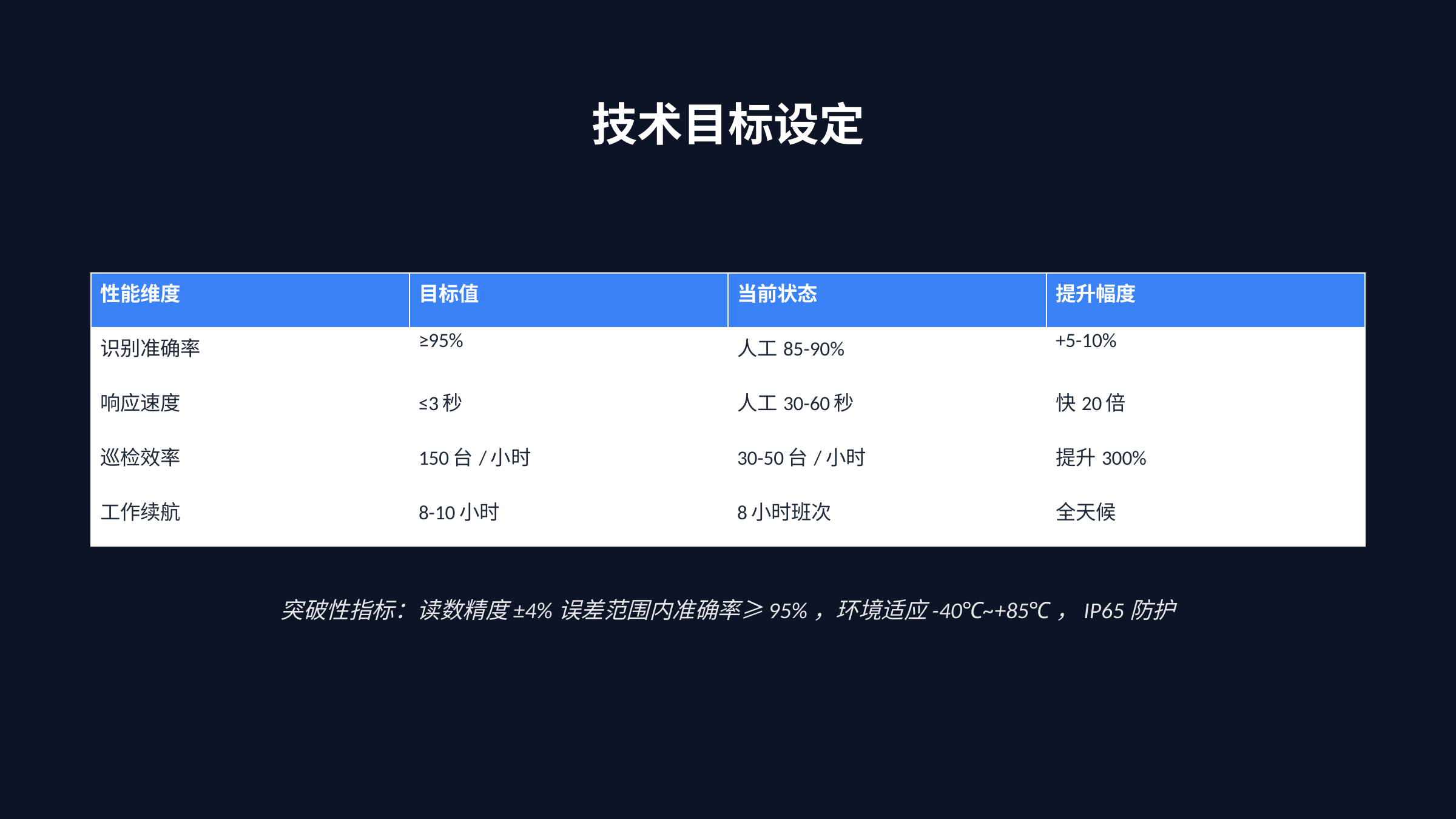

技术目标设定
| 性能维度 | 目标值 | 当前状态 | 提升幅度 |
| --- | --- | --- | --- |
| 识别准确率 | ≥95% | 人工85-90% | +5-10% |
| 响应速度 | ≤3秒 | 人工30-60秒 | 快20倍 |
| 巡检效率 | 150台/小时 | 30-50台/小时 | 提升300% |
| 工作续航 | 8-10小时 | 8小时班次 | 全天候 |
突破性指标：读数精度±4%误差范围内准确率≥95%，环境适应-40℃~+85℃，IP65防护